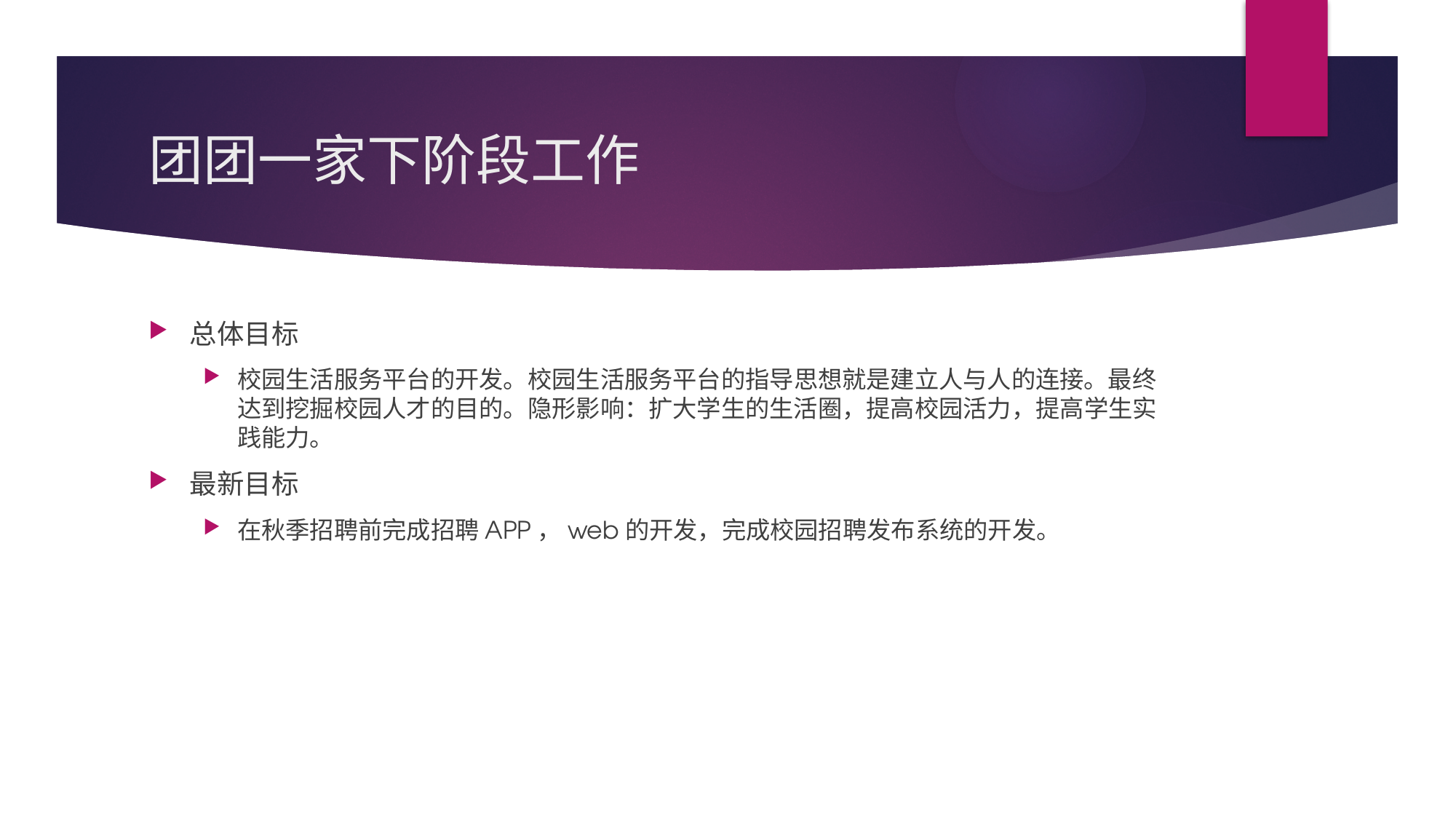

# 团团一家下阶段工作
总体目标
校园生活服务平台的开发。校园生活服务平台的指导思想就是建立人与人的连接。最终达到挖掘校园人才的目的。隐形影响：扩大学生的生活圈，提高校园活力，提高学生实践能力。
最新目标
在秋季招聘前完成招聘APP，web的开发，完成校园招聘发布系统的开发。